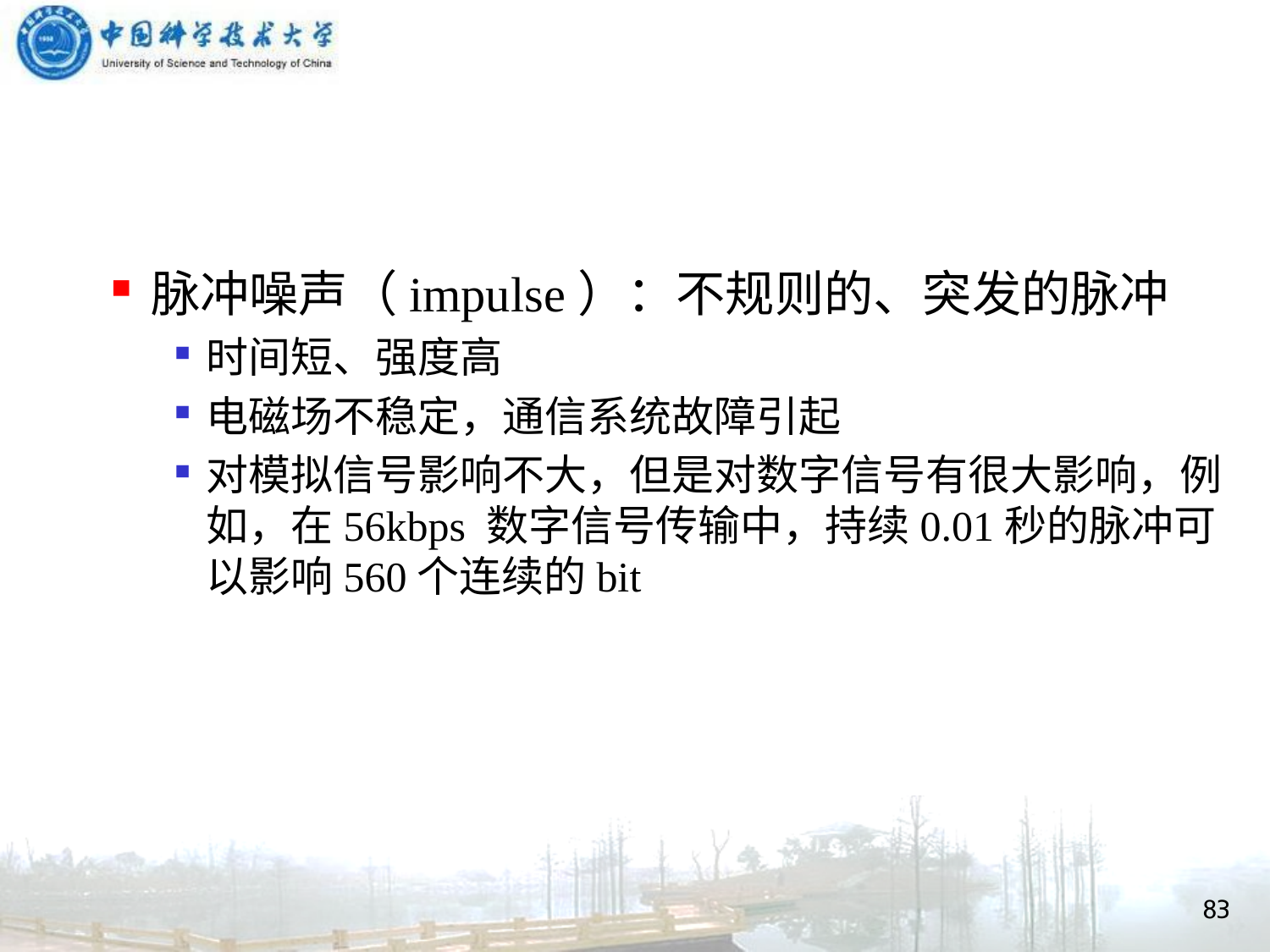

#
脉冲噪声（impulse）：不规则的、突发的脉冲
时间短、强度高
电磁场不稳定，通信系统故障引起
对模拟信号影响不大，但是对数字信号有很大影响，例如，在56kbps 数字信号传输中，持续0.01秒的脉冲可以影响560个连续的bit
83